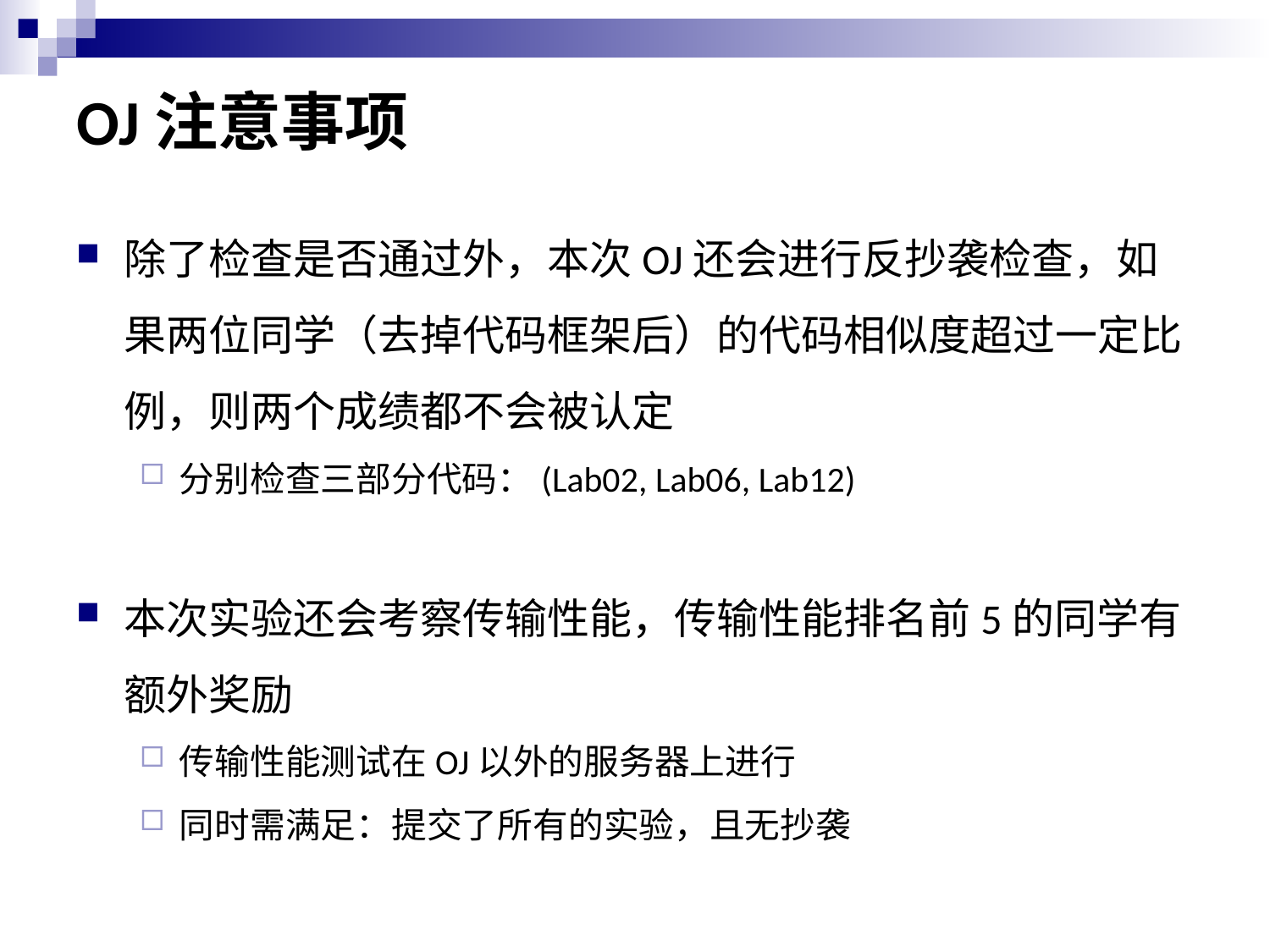

# OJ注意事项
除了检查是否通过外，本次OJ还会进行反抄袭检查，如果两位同学（去掉代码框架后）的代码相似度超过一定比例，则两个成绩都不会被认定
分别检查三部分代码：(Lab02, Lab06, Lab12)

本次实验还会考察传输性能，传输性能排名前5的同学有额外奖励
传输性能测试在OJ以外的服务器上进行
同时需满足：提交了所有的实验，且无抄袭
5